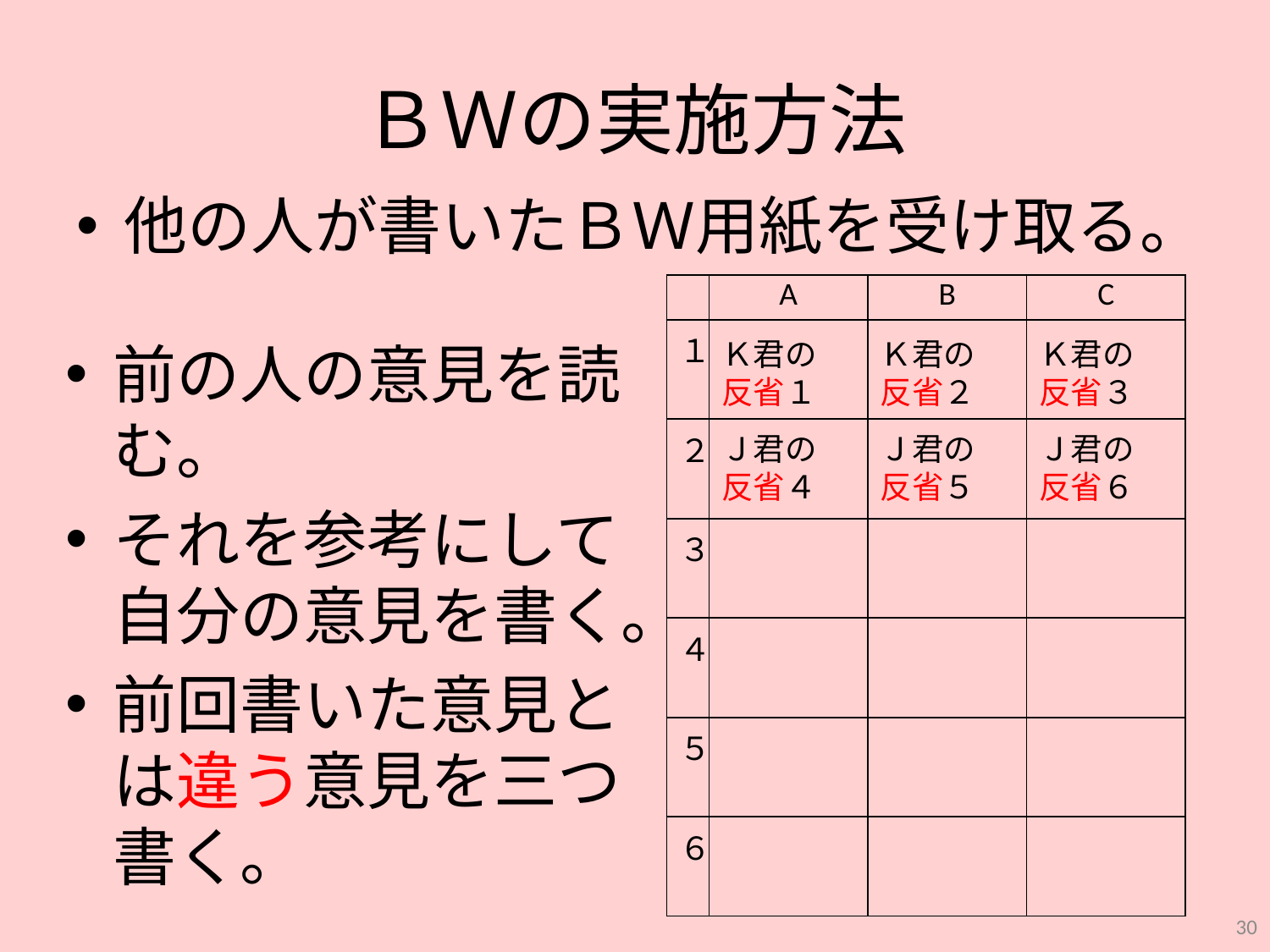

# ＢＷの実施方法
他の人が書いたＢＷ用紙を受け取る。
|  | A | B | C |
| --- | --- | --- | --- |
| １ |  |  |  |
| ２ |  |  |  |
| ３ |  |  |  |
| ４ |  |  |  |
| ５ |  |  |  |
| ６ |  |  |  |
前の人の意見を読む。
それを参考にして自分の意見を書く。
前回書いた意見とは違う意見を三つ書く。
Ｋ君の
反省１
Ｋ君の
反省２
Ｋ君の
反省３
Ｊ君の
反省４
Ｊ君の
反省５
Ｊ君の
反省６
30